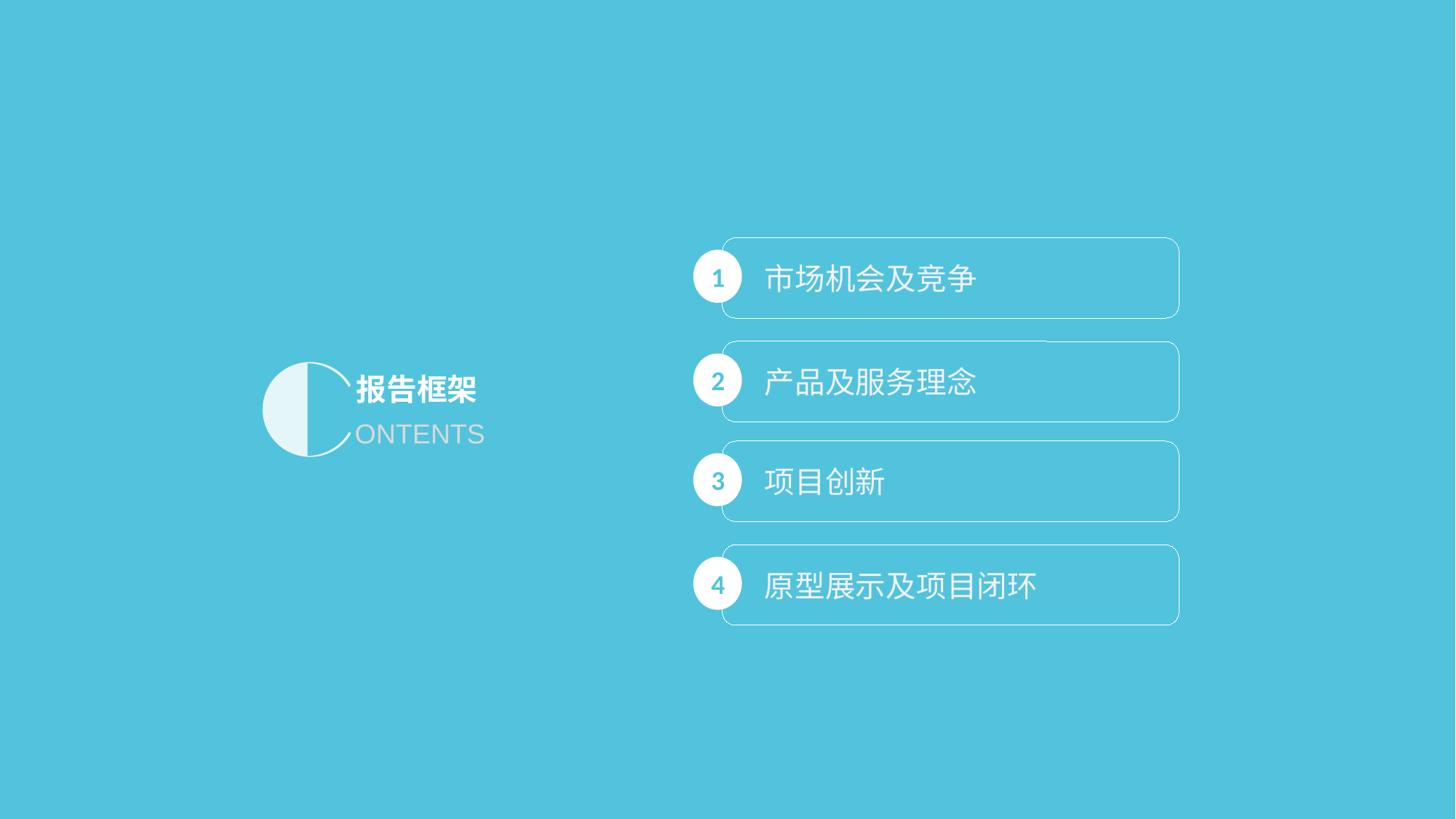

市场机会及竞争
1
   产品及服务理念
2

报告框架

ONTENTS
   项目创新
3
   原型展示及项目闭环
4